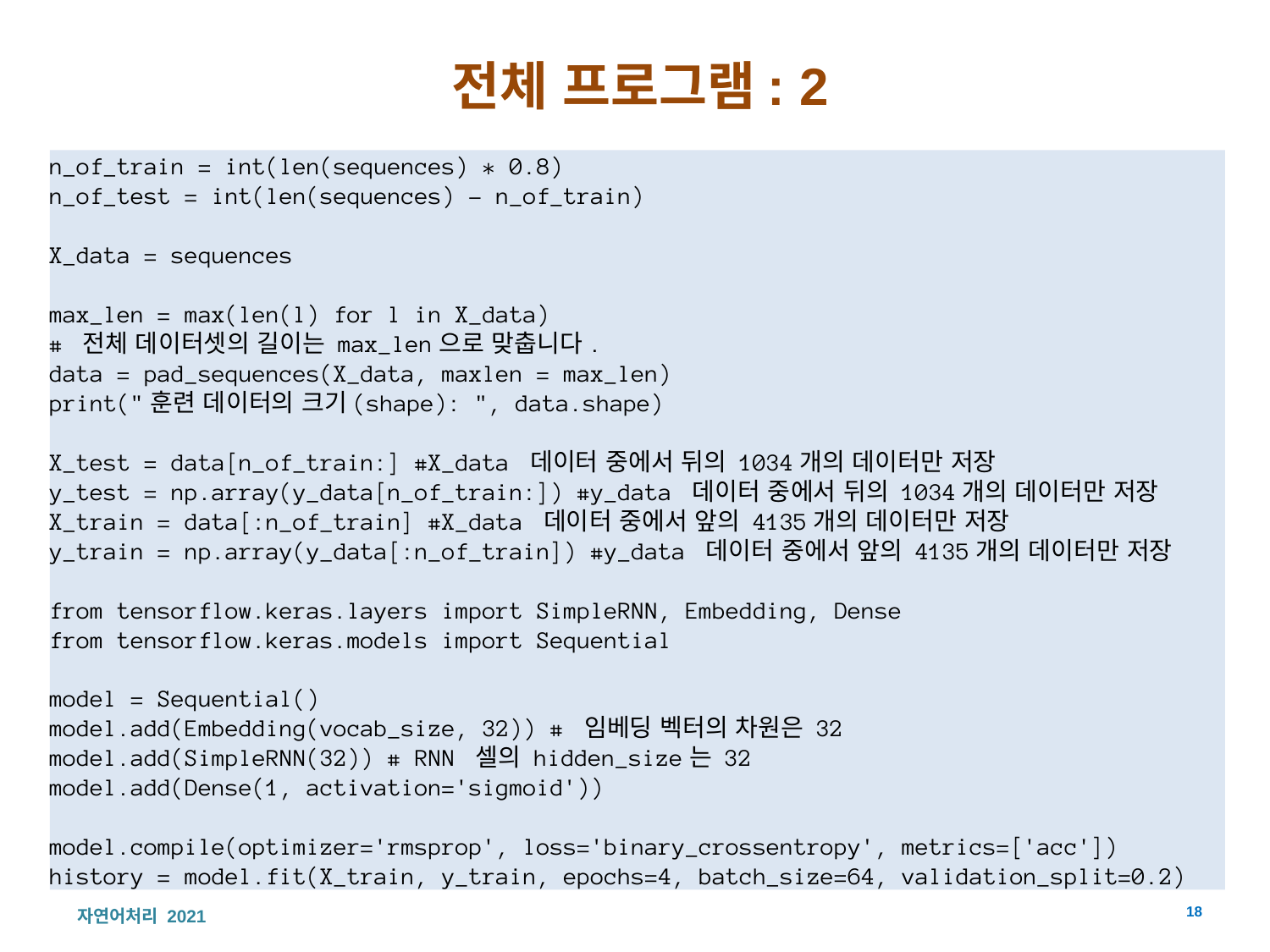

# 전체 프로그램: 2
n_of_train = int(len(sequences) * 0.8)
n_of_test = int(len(sequences) - n_of_train)

X_data = sequences

max_len = max(len(l) for l in X_data)
# 전체 데이터셋의 길이는 max_len으로 맞춥니다.
data = pad_sequences(X_data, maxlen = max_len)
print("훈련 데이터의 크기(shape): ", data.shape)

X_test = data[n_of_train:] #X_data 데이터 중에서 뒤의 1034개의 데이터만 저장
y_test = np.array(y_data[n_of_train:]) #y_data 데이터 중에서 뒤의 1034개의 데이터만 저장
X_train = data[:n_of_train] #X_data 데이터 중에서 앞의 4135개의 데이터만 저장
y_train = np.array(y_data[:n_of_train]) #y_data 데이터 중에서 앞의 4135개의 데이터만 저장

from tensorflow.keras.layers import SimpleRNN, Embedding, Dense
from tensorflow.keras.models import Sequential

model = Sequential()
model.add(Embedding(vocab_size, 32)) # 임베딩 벡터의 차원은 32
model.add(SimpleRNN(32)) # RNN 셀의 hidden_size는 32
model.add(Dense(1, activation='sigmoid'))

model.compile(optimizer='rmsprop', loss='binary_crossentropy', metrics=['acc'])
history = model.fit(X_train, y_train, epochs=4, batch_size=64, validation_split=0.2)